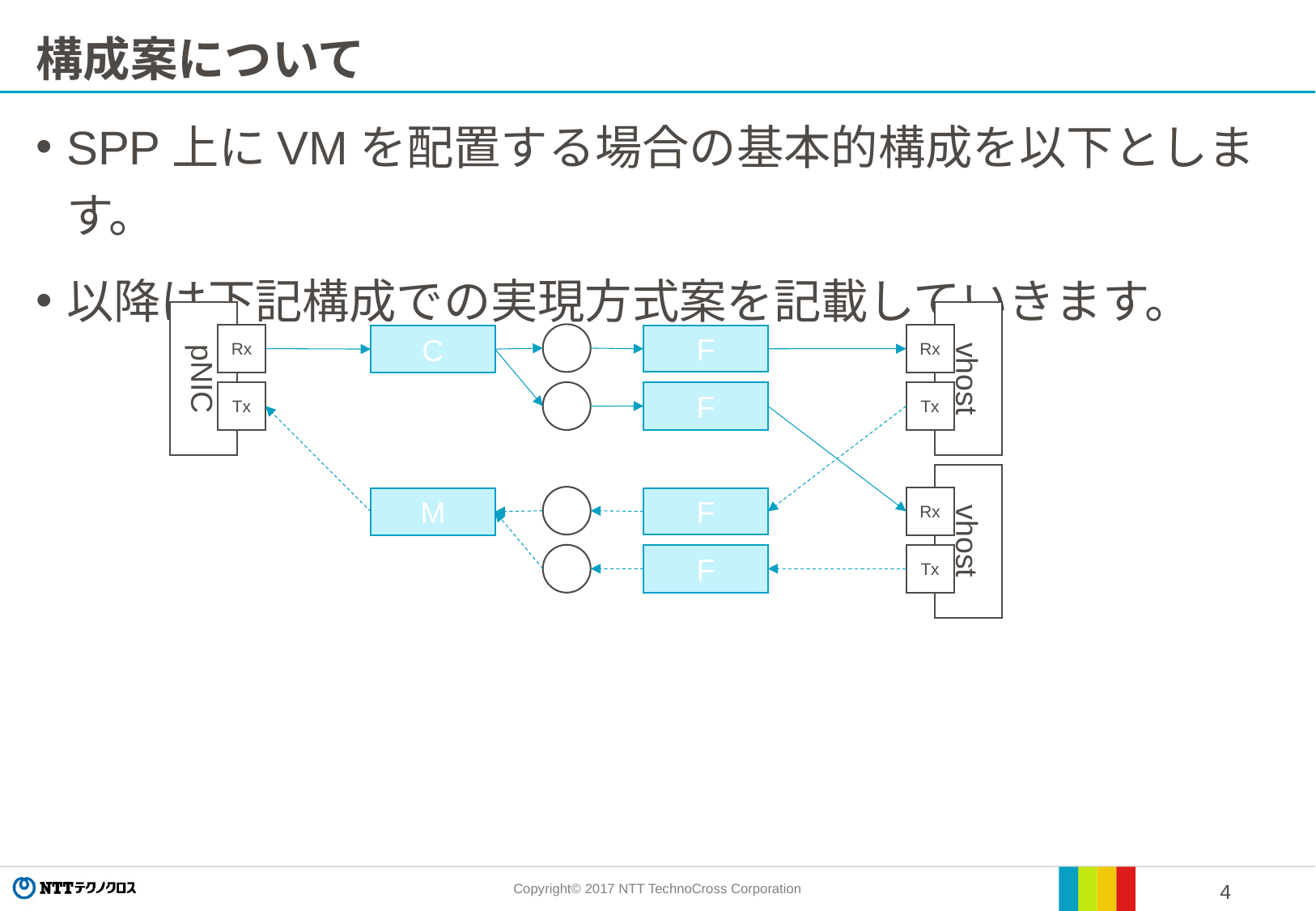

# 構成案について
SPP上にVMを配置する場合の基本的構成を以下とします。
以降は下記構成での実現方式案を記載していきます。

pNIC
vhost

Rx
Rx
C
F
Tx

F
Tx
vhost

Rx
M
F

F
Tx